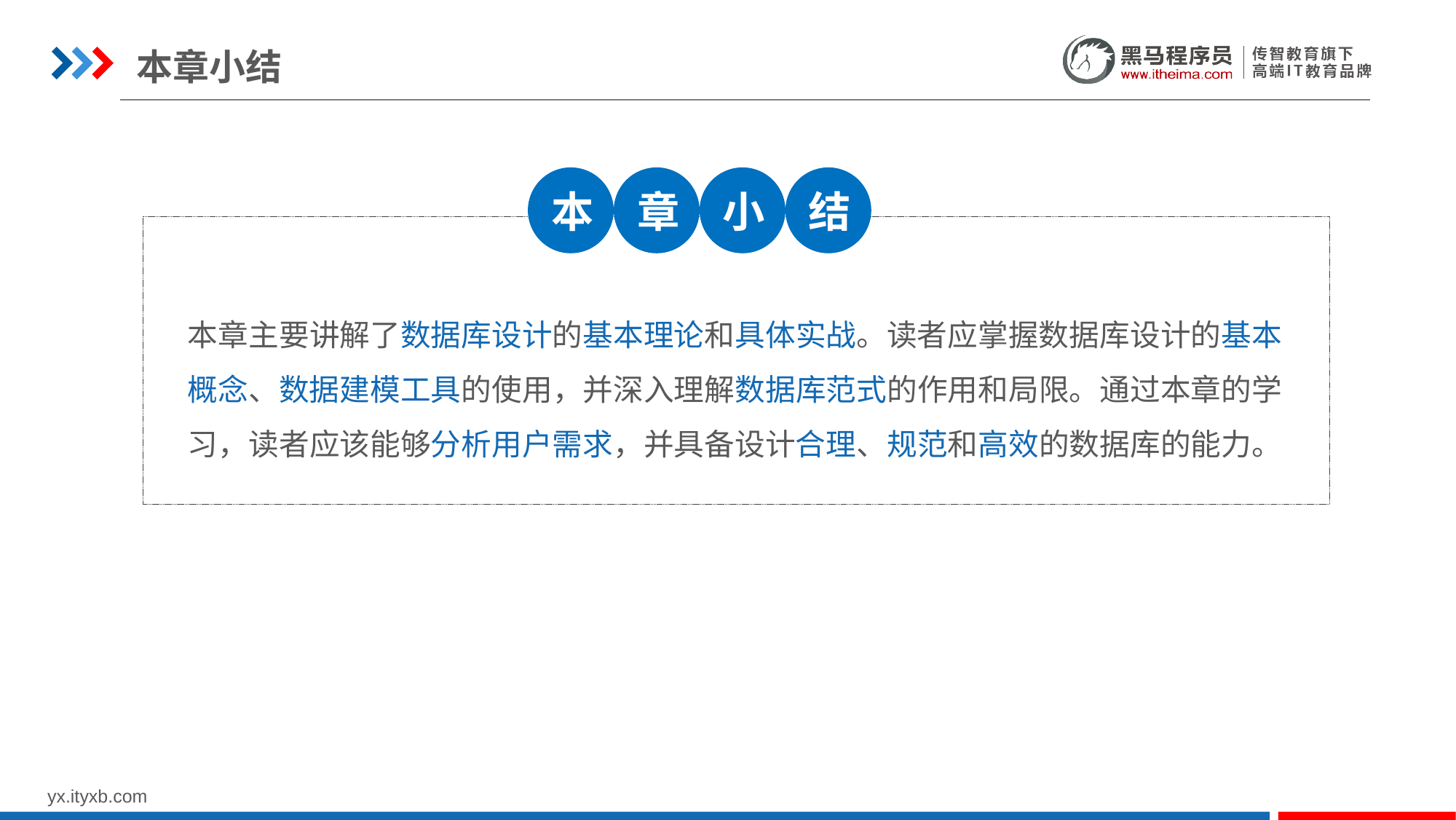

本章小结
本
章
小
结

本章主要讲解了数据库设计的基本理论和具体实战。读者应掌握数据库设计的基本概念、数据建模工具的使用，并深入理解数据库范式的作用和局限。通过本章的学习，读者应该能够分析用户需求，并具备设计合理、规范和高效的数据库的能力。